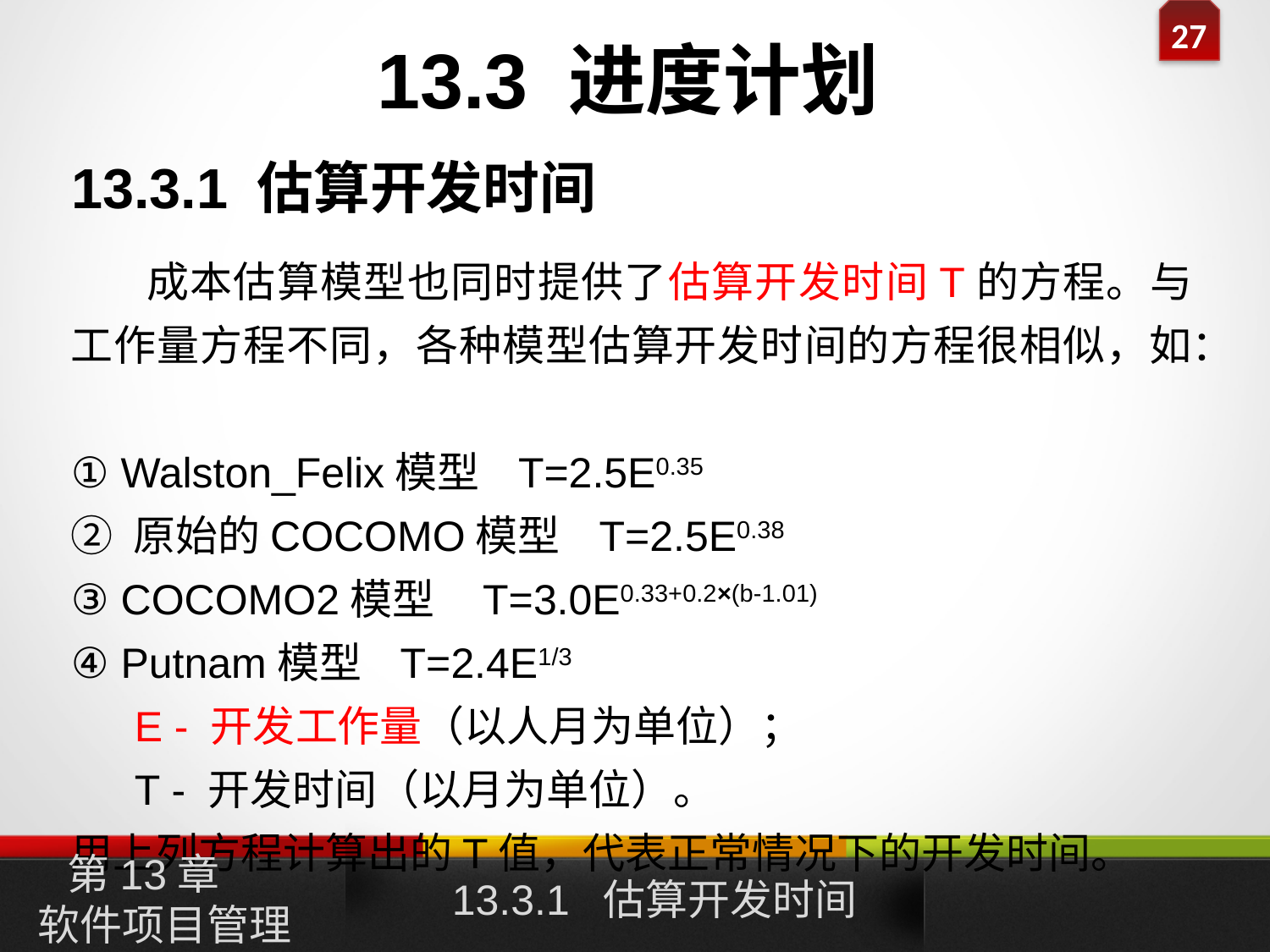

13.3 进度计划
13.3.1 估算开发时间
      成本估算模型也同时提供了估算开发时间T的方程。与工作量方程不同，各种模型估算开发时间的方程很相似，如：
① Walston_Felix模型   T=2.5E0.35
② 原始的COCOMO模型   T=2.5E0.38
③ COCOMO2模型    T=3.0E0.33+0.2×(b-1.01)
④ Putnam模型   T=2.4E1/3
E - 开发工作量（以人月为单位）；
T - 开发时间（以月为单位）。
用上列方程计算出的T值，代表正常情况下的开发时间。
第13章
软件项目管理
13.3.1  估算开发时间